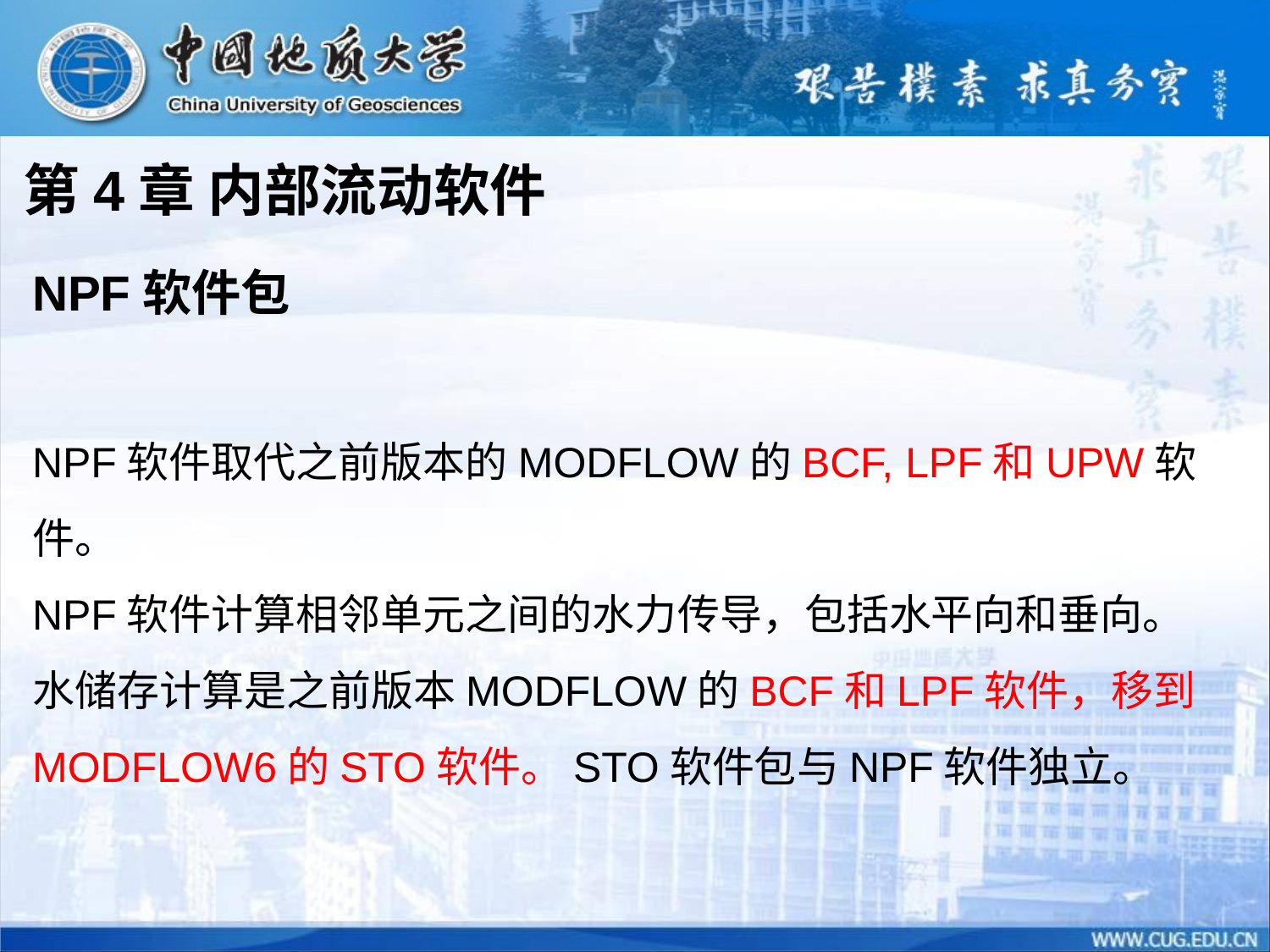

第4章 内部流动软件
NPF软件包

NPF软件取代之前版本的MODFLOW的BCF, LPF和UPW软件。
NPF软件计算相邻单元之间的水力传导，包括水平向和垂向。
水储存计算是之前版本MODFLOW的BCF和LPF软件，移到MODFLOW6的STO软件。STO软件包与NPF软件独立。